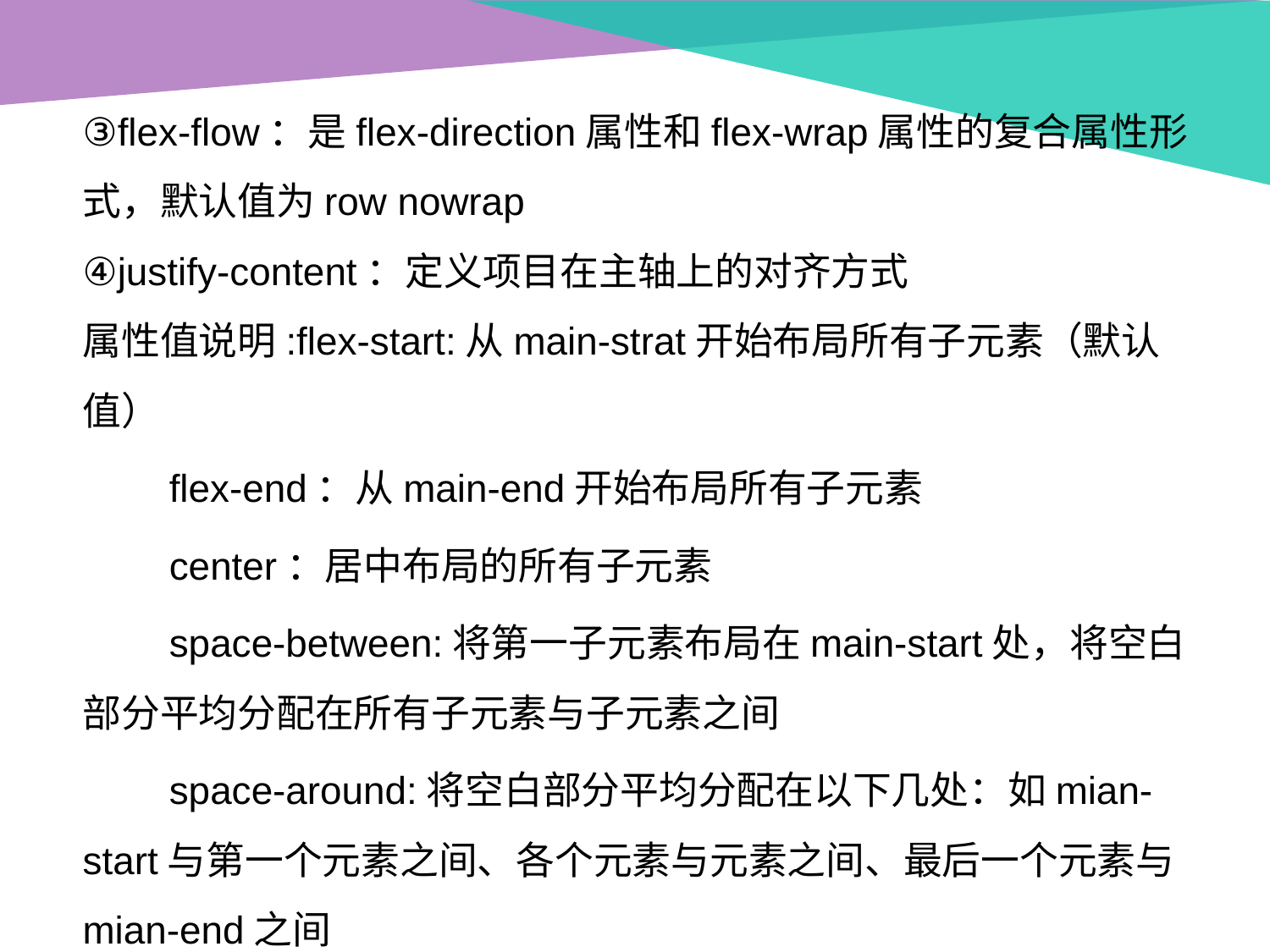

③flex-flow：是flex-direction属性和flex-wrap属性的复合属性形式，默认值为row nowrap
④justify-content：定义项目在主轴上的对齐方式
属性值说明:flex-start:从main-strat开始布局所有子元素（默认值）
        flex-end：从main-end开始布局所有子元素
        center：居中布局的所有子元素
        space-between:将第一子元素布局在main-start处，将空白部分平均分配在所有子元素与子元素之间
        space-around:将空白部分平均分配在以下几处：如mian-start与第一个元素之间、各个元素与元素之间、最后一个元素与mian-end之间